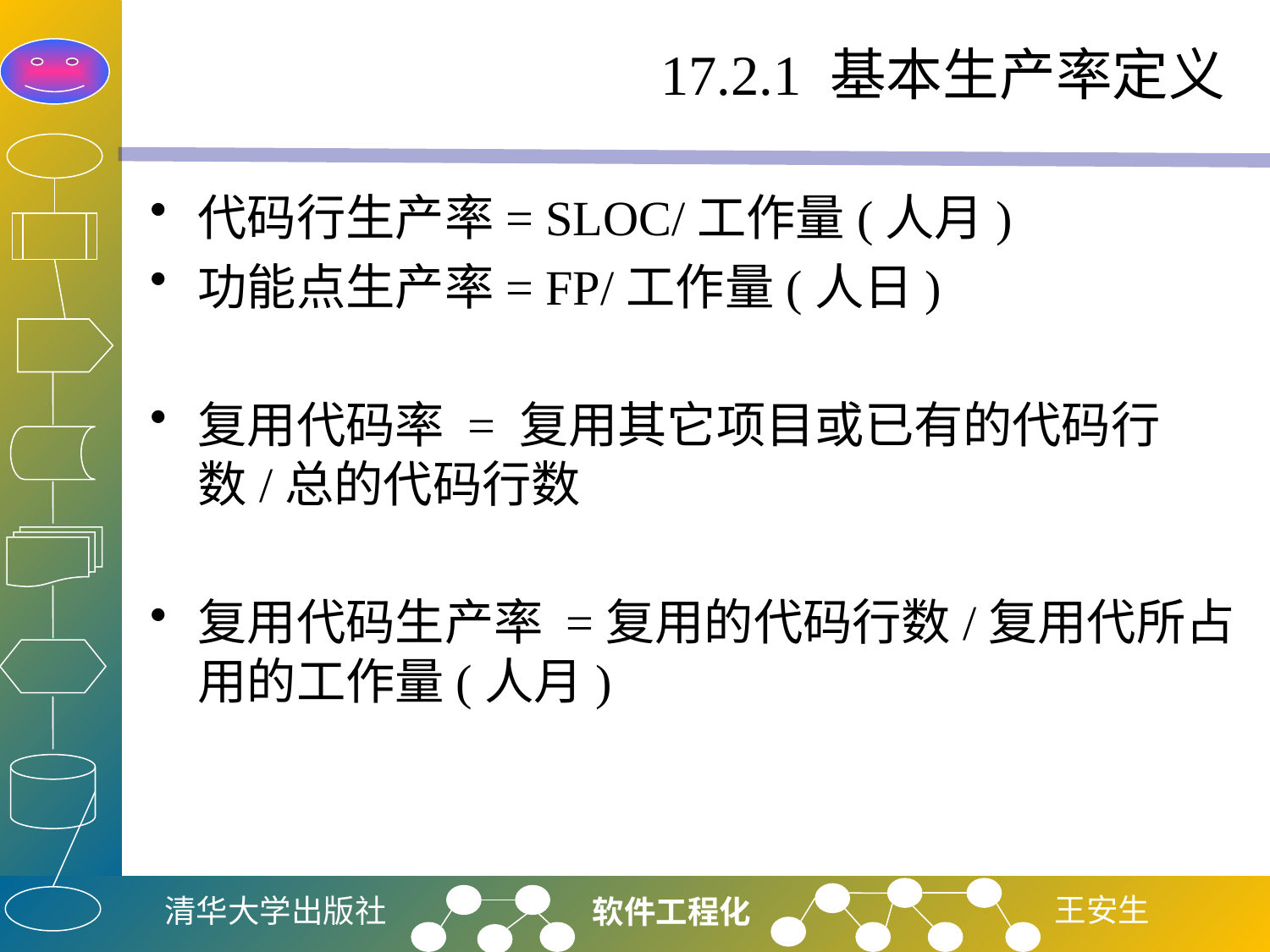

# 17.2.1 基本生产率定义
代码行生产率= SLOC/工作量(人月)
功能点生产率= FP/工作量(人日)

复用代码率 = 复用其它项目或已有的代码行数/总的代码行数

复用代码生产率 =复用的代码行数/复用代所占用的工作量(人月)